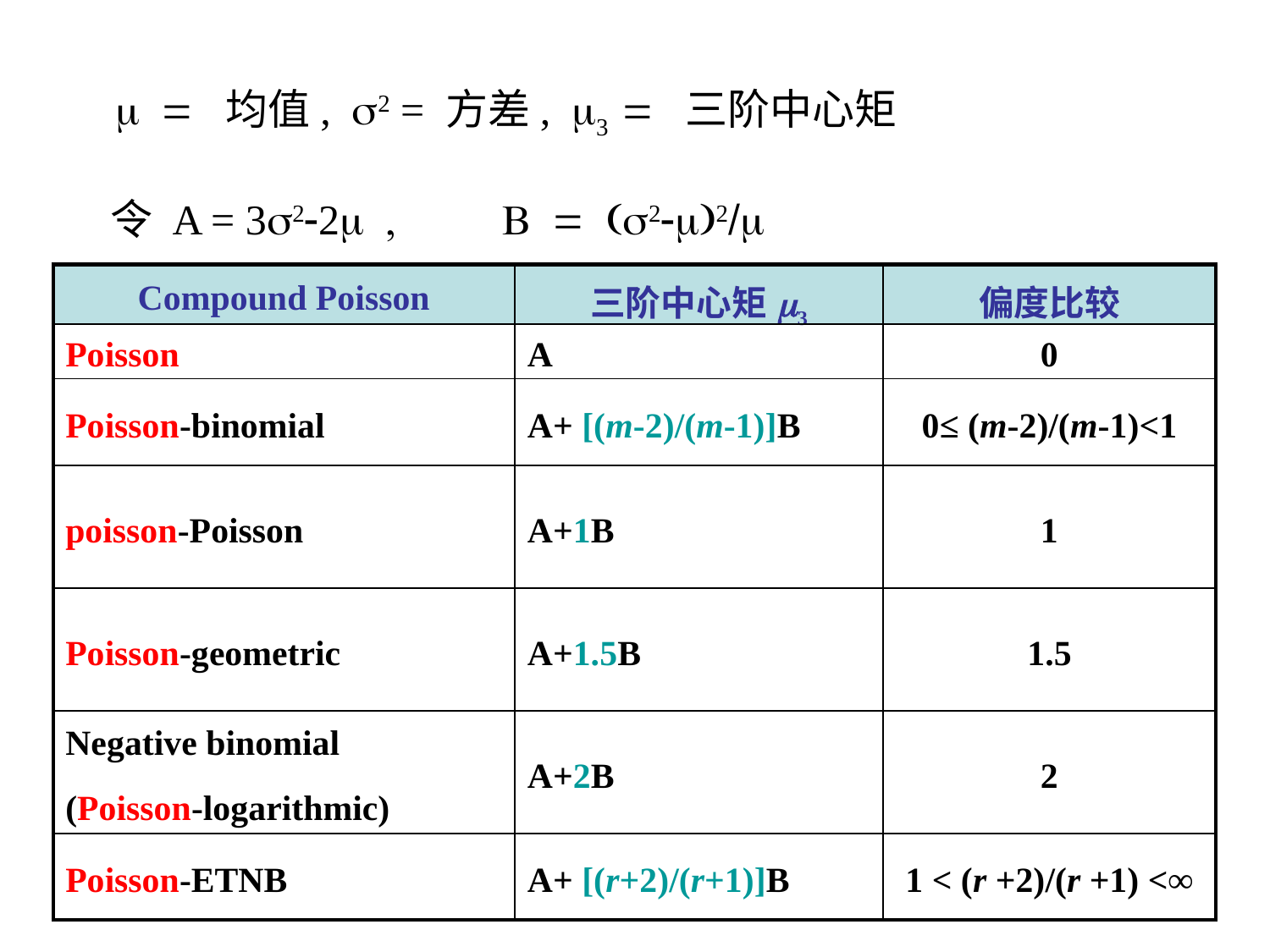

μ = 均值,  σ2 = 方差,  μ3 = 三阶中心矩
令 A = 3σ2−2μ ,     Β = (σ2−μ)2/μ
| Compound Poisson | 三阶中心矩μ3 | 偏度比较 |
| --- | --- | --- |
| Poisson | A | 0 |
| Poisson-binomial | A+ [(m-2)/(m-1)]B | 0≤ (m-2)/(m-1)<1 |
| poisson-Poisson | A+1B | 1 |
| Poisson-geometric | A+1.5B | 1.5 |
| Negative binomial (Poisson-logarithmic) | A+2B | 2 |
| Poisson-ETNB | A+ [(r+2)/(r+1)]B | 1 < (r +2)/(r +1) <∞ |